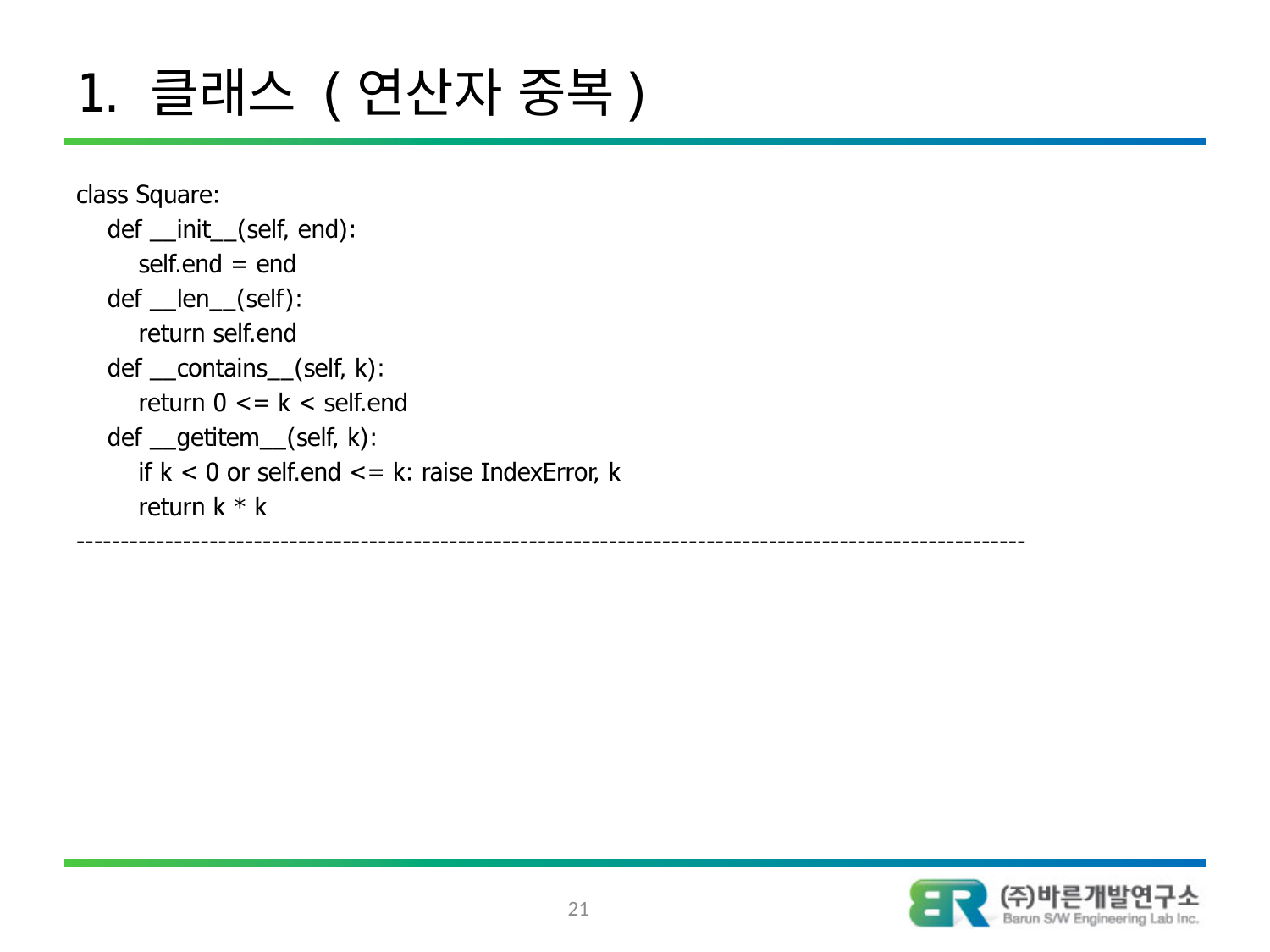

# 1. 클래스 (연산자 중복)
class Square:
    def __init__(self, end):
        self.end = end
    def __len__(self):
        return self.end
    def __contains__(self, k):
        return 0 <= k < self.end
    def __getitem__(self, k):
        if k < 0 or self.end <= k: raise IndexError, k
        return k * k
-----------------------------------------------------------------------------------------------------------

21